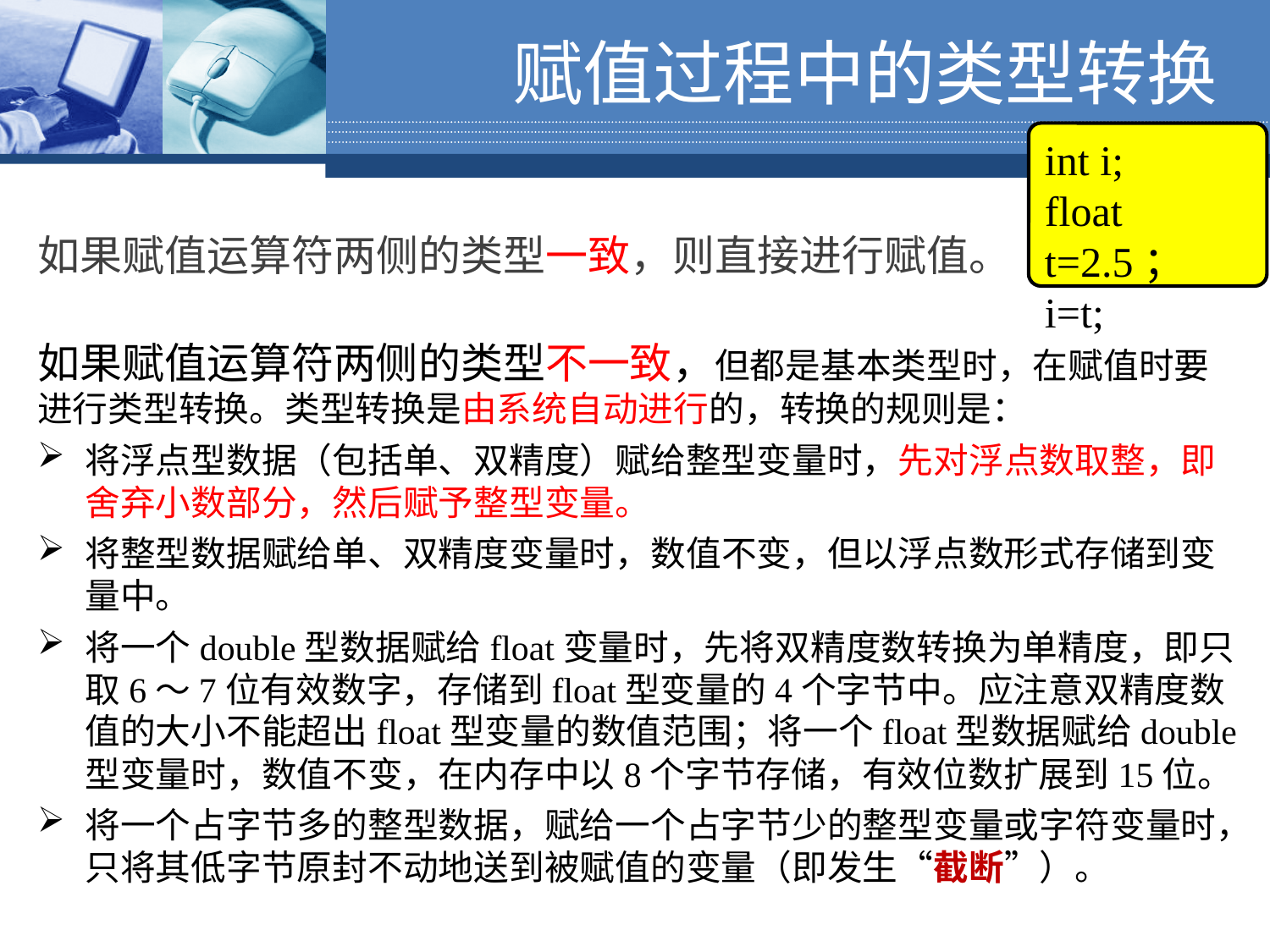

赋值过程中的类型转换
int i;
float t=2.5；
i=t;
如果赋值运算符两侧的类型一致，则直接进行赋值。
如果赋值运算符两侧的类型不一致，但都是基本类型时，在赋值时要进行类型转换。类型转换是由系统自动进行的，转换的规则是：
将浮点型数据（包括单、双精度）赋给整型变量时，先对浮点数取整，即舍弃小数部分，然后赋予整型变量。
将整型数据赋给单、双精度变量时，数值不变，但以浮点数形式存储到变量中。
将一个double型数据赋给float变量时，先将双精度数转换为单精度，即只取6～7位有效数字，存储到float型变量的4个字节中。应注意双精度数值的大小不能超出float型变量的数值范围；将一个float型数据赋给double型变量时，数值不变，在内存中以8个字节存储，有效位数扩展到15位。
将一个占字节多的整型数据，赋给一个占字节少的整型变量或字符变量时，只将其低字节原封不动地送到被赋值的变量（即发生“截断”）。